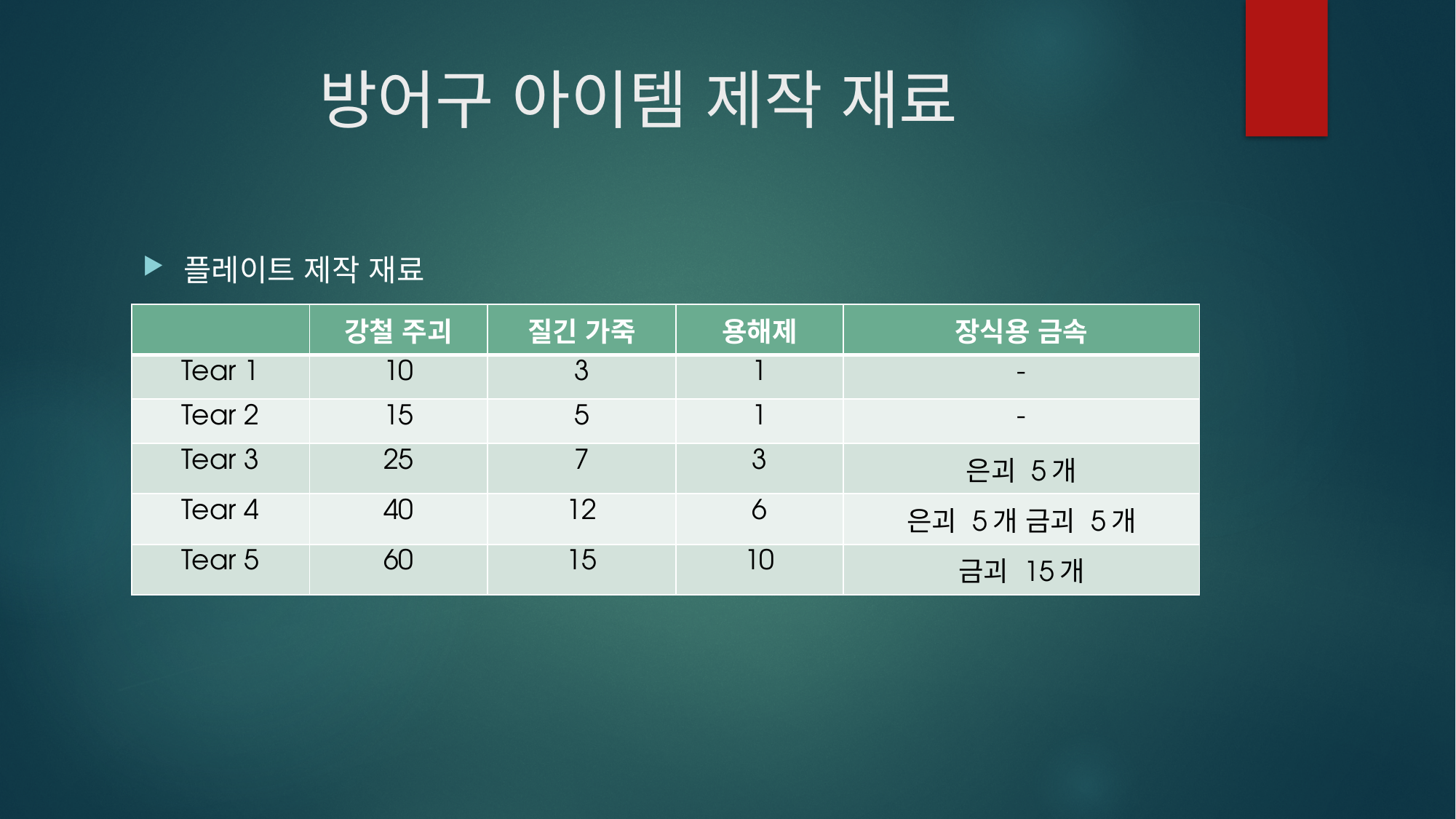

# 방어구 아이템 제작 재료
플레이트 제작 재료
|  | 강철 주괴 | 질긴 가죽 | 용해제 | 장식용 금속 |
| --- | --- | --- | --- | --- |
| Tear 1 | 10 | 3 | 1 | - |
| Tear 2 | 15 | 5 | 1 | - |
| Tear 3 | 25 | 7 | 3 | 은괴 5개 |
| Tear 4 | 40 | 12 | 6 | 은괴 5개 금괴 5개 |
| Tear 5 | 60 | 15 | 10 | 금괴 15개 |